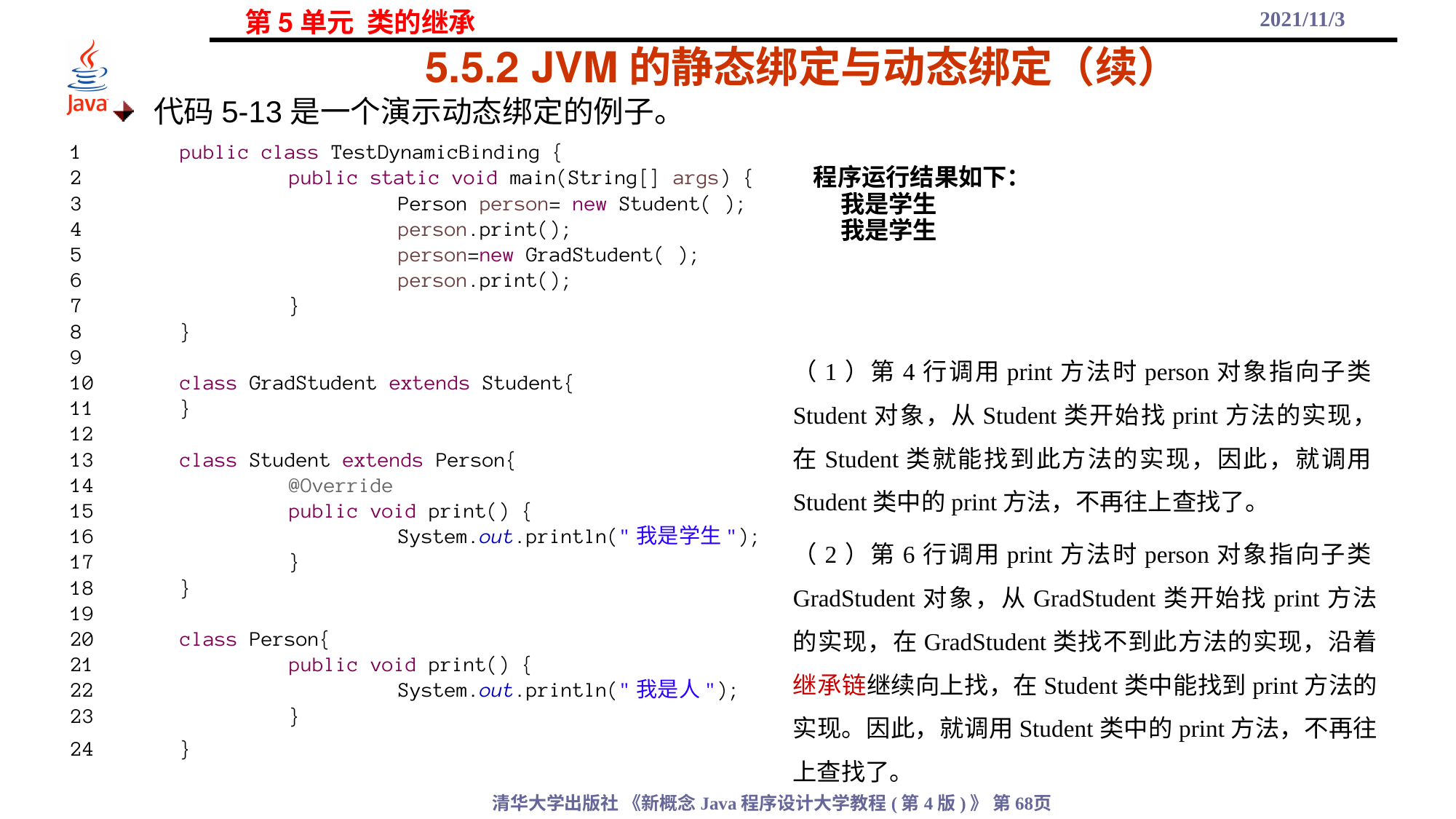

2021/11/3
# 5.5.2 JVM的静态绑定与动态绑定（续）
代码5-13是一个演示动态绑定的例子。
1	public class TestDynamicBinding {
2		public static void main(String[] args) {
3			Person person= new Student( );
4			person.print();
5			person=new GradStudent( );
6			person.print();
7		}
8	}
9
10	class GradStudent extends Student{
11	}
12
13	class Student extends Person{
14		@Override
15		public void print() {
16			System.out.println("我是学生");
17		}
18	}
19
20	class Person{
21		public void print() {
22			System.out.println("我是人");
23		}
24	}
程序运行结果如下：
我是学生
我是学生
（1）第4行调用print方法时person对象指向子类Student对象，从Student类开始找print方法的实现，在Student类就能找到此方法的实现，因此，就调用Student类中的print方法，不再往上查找了。
（2）第6行调用print方法时person对象指向子类GradStudent对象，从GradStudent类开始找print方法的实现，在GradStudent类找不到此方法的实现，沿着继承链继续向上找，在Student类中能找到print方法的实现。因此，就调用Student类中的print方法，不再往上查找了。